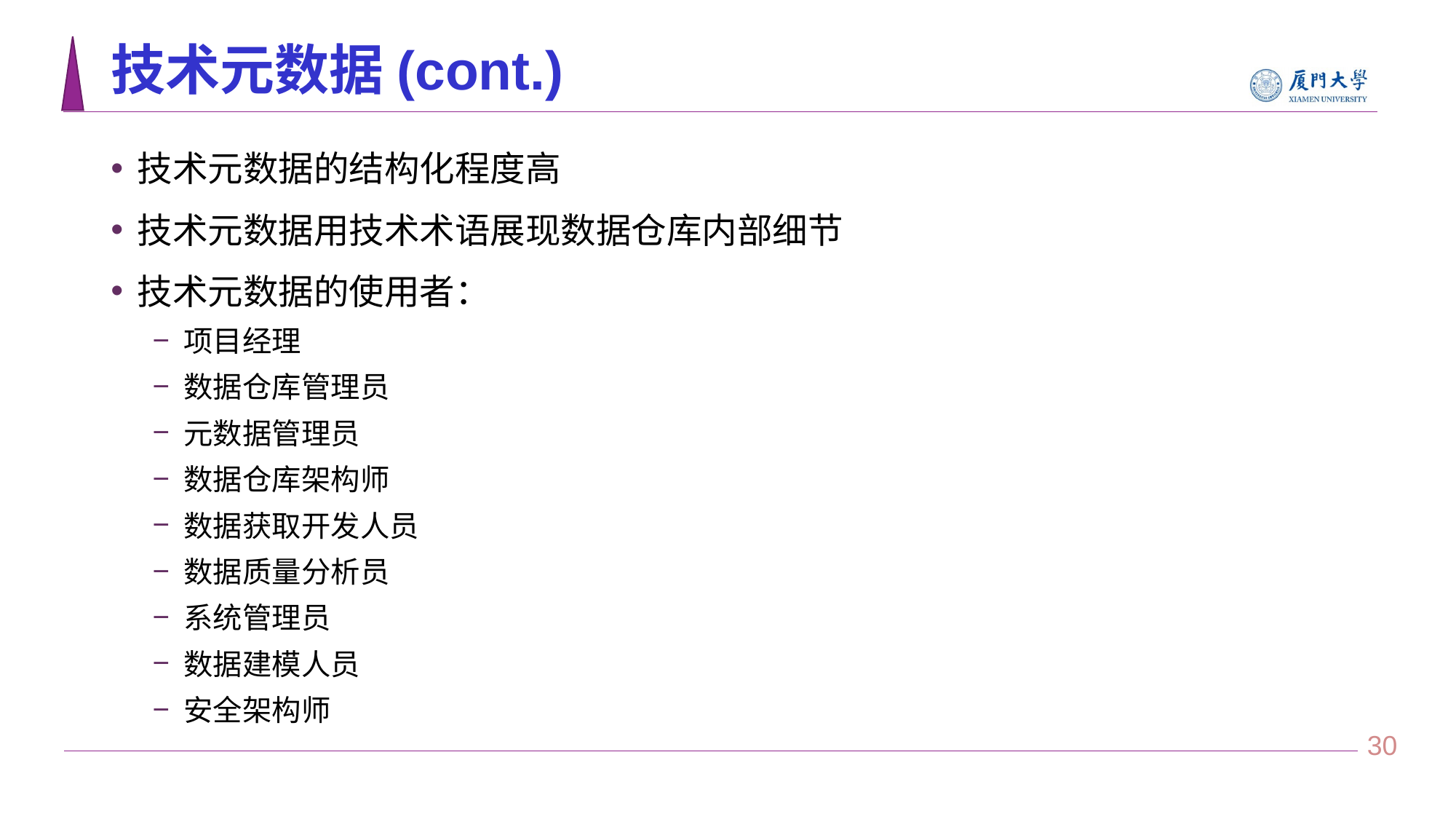

# 技术元数据(cont.)
技术元数据的结构化程度高
技术元数据用技术术语展现数据仓库内部细节
技术元数据的使用者：
项目经理
数据仓库管理员
元数据管理员
数据仓库架构师
数据获取开发人员
数据质量分析员
系统管理员
数据建模人员
安全架构师
30